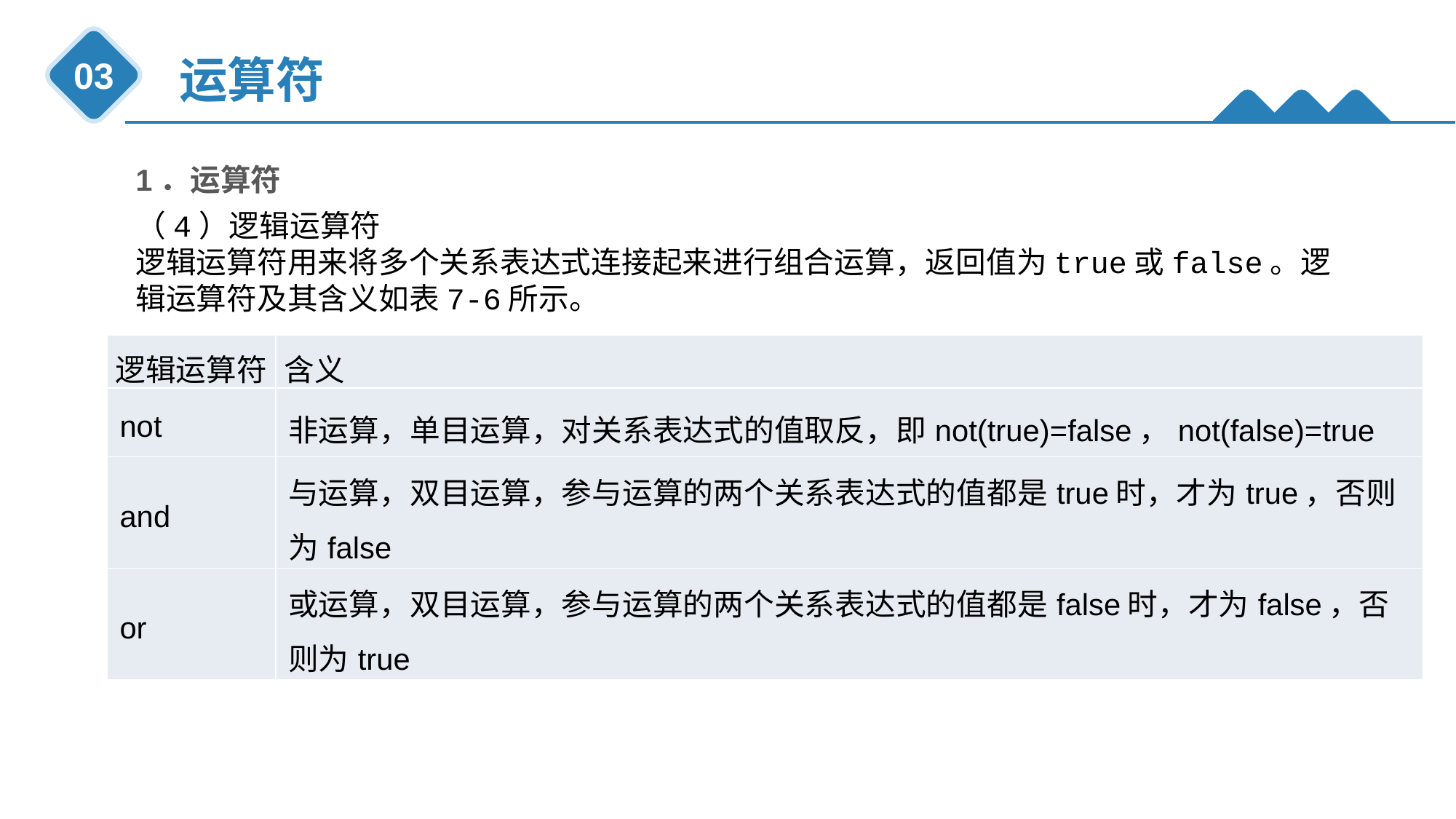

运算符
03

1．运算符
（4）逻辑运算符
逻辑运算符用来将多个关系表达式连接起来进行组合运算，返回值为true或false。逻辑运算符及其含义如表7-6所示。
| 逻辑运算符 | 含义 |
| --- | --- |
| not | 非运算，单目运算，对关系表达式的值取反，即not(true)=false，not(false)=true |
| and | 与运算，双目运算，参与运算的两个关系表达式的值都是true时，才为true，否则为false |
| or | 或运算，双目运算，参与运算的两个关系表达式的值都是false时，才为false，否则为true |